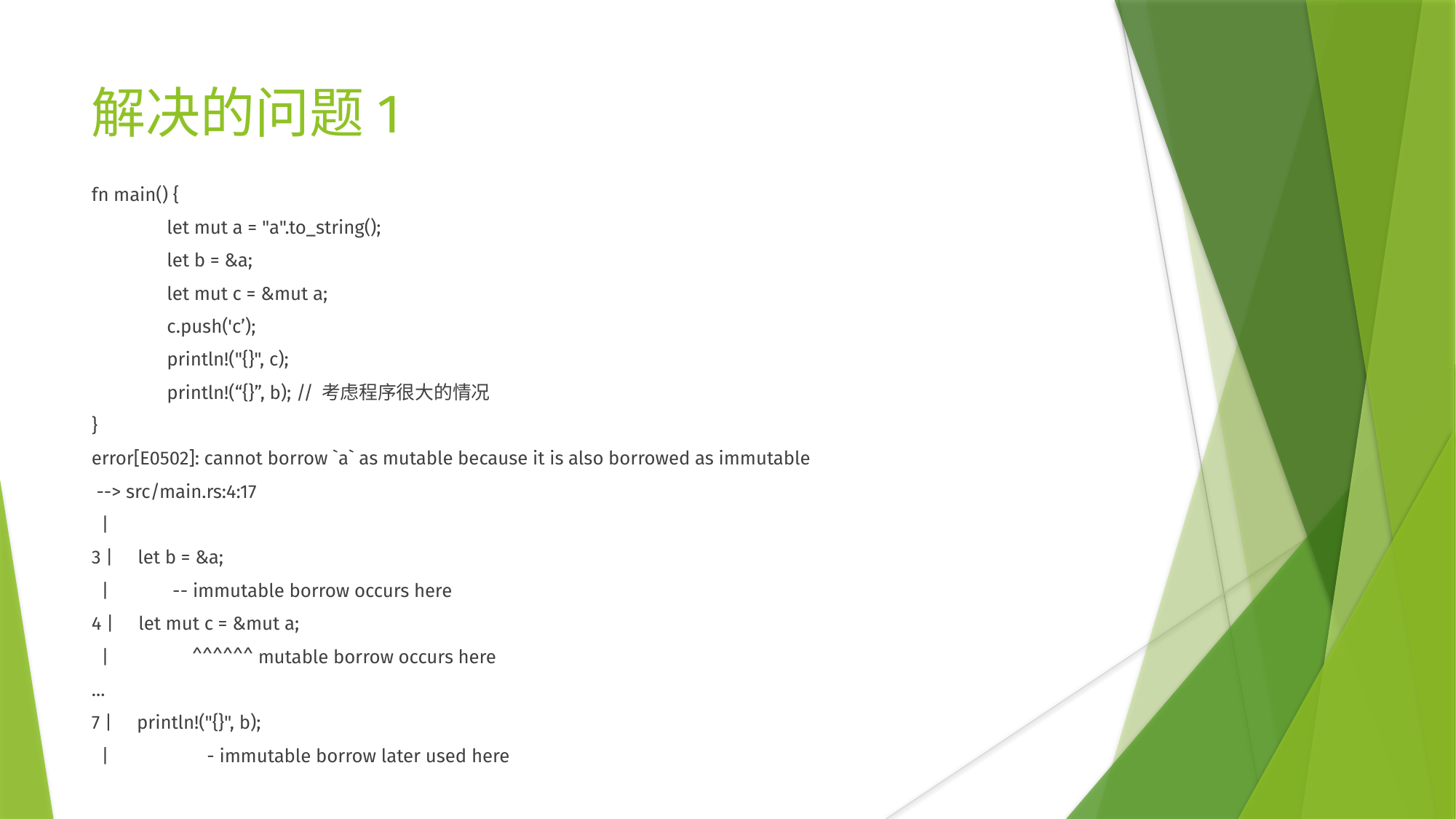

解决的问题1
fn main() {
	let mut a = "a".to_string();
	let b = &a;
	let mut c = &mut a;
	c.push('c’);
	println!("{}", c);
	println!(“{}”, b); // 考虑程序很大的情况
}
error[E0502]: cannot borrow `a` as mutable because it is also borrowed as immutable
 --> src/main.rs:4:17
  |
3 |     let b = &a;
  |             -- immutable borrow occurs here
4 |     let mut c = &mut a;
  |                 ^^^^^^ mutable borrow occurs here
...
7 |     println!("{}", b);
  |                    - immutable borrow later used here